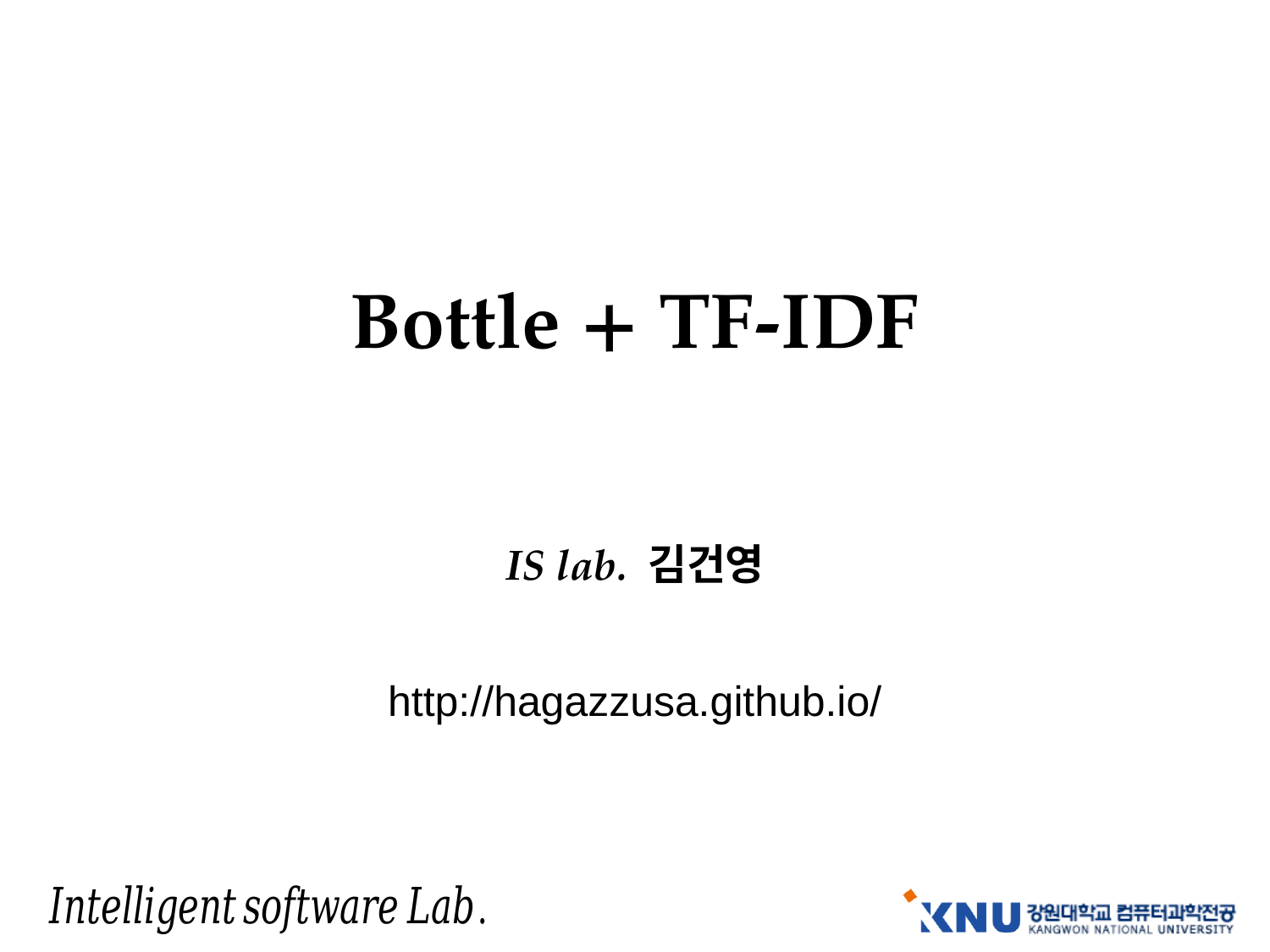

# Bottle + TF-IDF

IS lab. 김건영

http://hagazzusa.github.io/